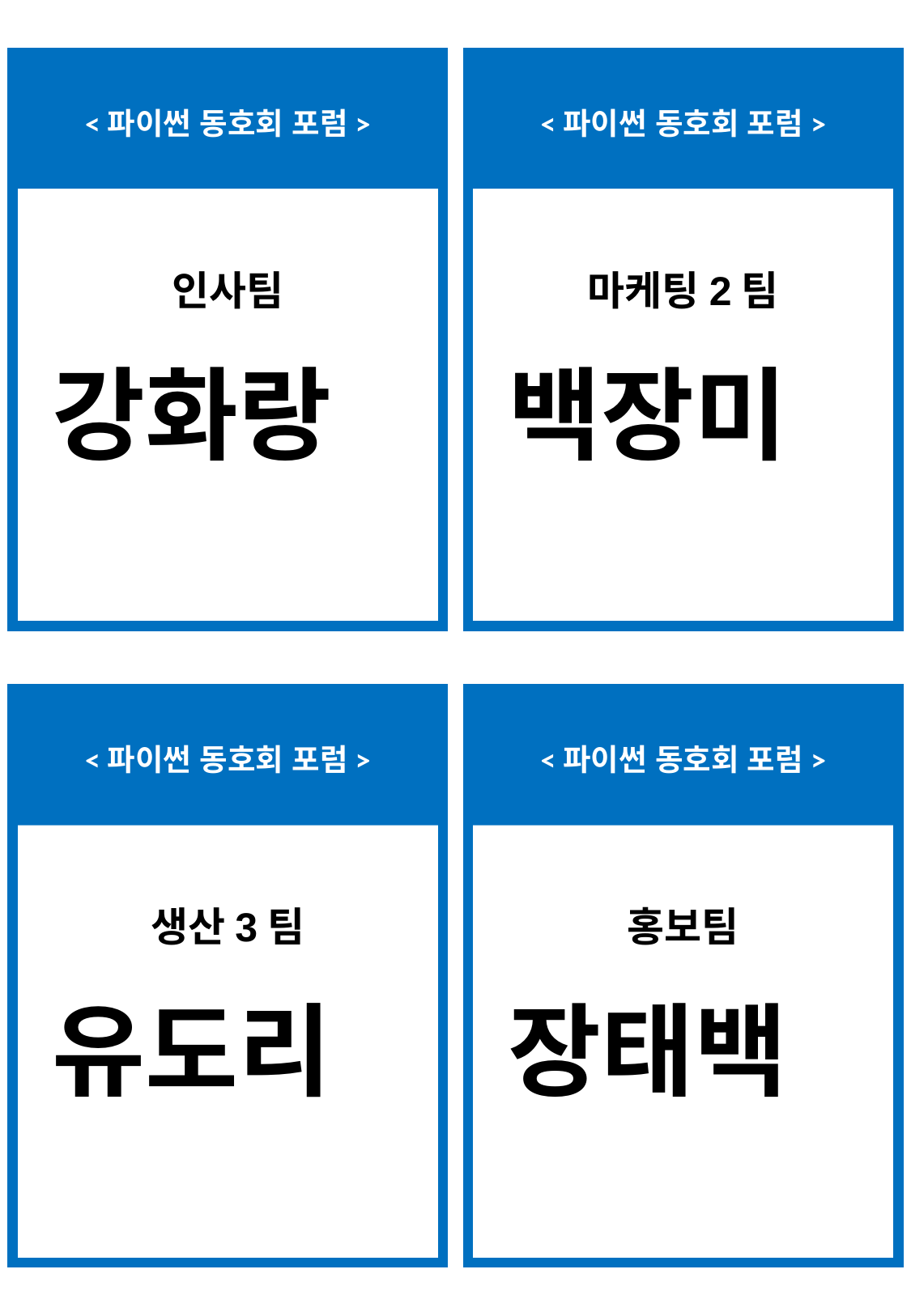

<파이썬 동호회 포럼>
<파이썬 동호회 포럼>
인사팀
마케팅2팀
강화랑
백장미

<파이썬 동호회 포럼>
<파이썬 동호회 포럼>
생산3팀
홍보팀
유도리
장태백